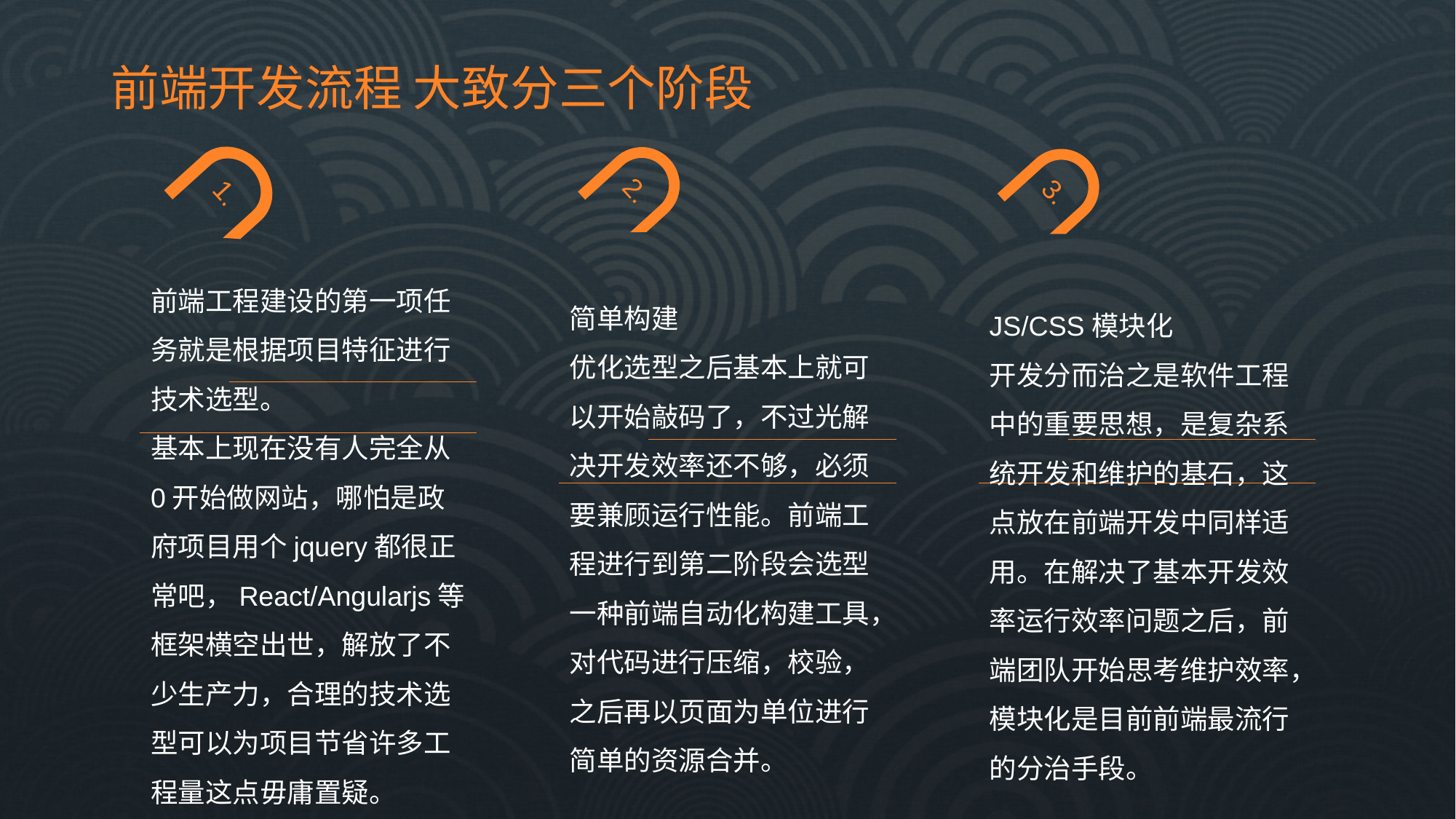

# 前端开发流程 大致分三个阶段
1.
前端工程建设的第一项任务就是根据项目特征进行技术选型。
基本上现在没有人完全从0开始做网站，哪怕是政府项目用个jquery都很正常吧，React/Angularjs等框架横空出世，解放了不少生产力，合理的技术选型可以为项目节省许多工程量这点毋庸置疑。
2.
简单构建
优化选型之后基本上就可以开始敲码了，不过光解决开发效率还不够，必须要兼顾运行性能。前端工程进行到第二阶段会选型一种前端自动化构建工具，对代码进行压缩，校验，之后再以页面为单位进行简单的资源合并。
3.
JS/CSS模块化
开发分而治之是软件工程中的重要思想，是复杂系统开发和维护的基石，这点放在前端开发中同样适用。在解决了基本开发效率运行效率问题之后，前端团队开始思考维护效率，模块化是目前前端最流行的分治手段。